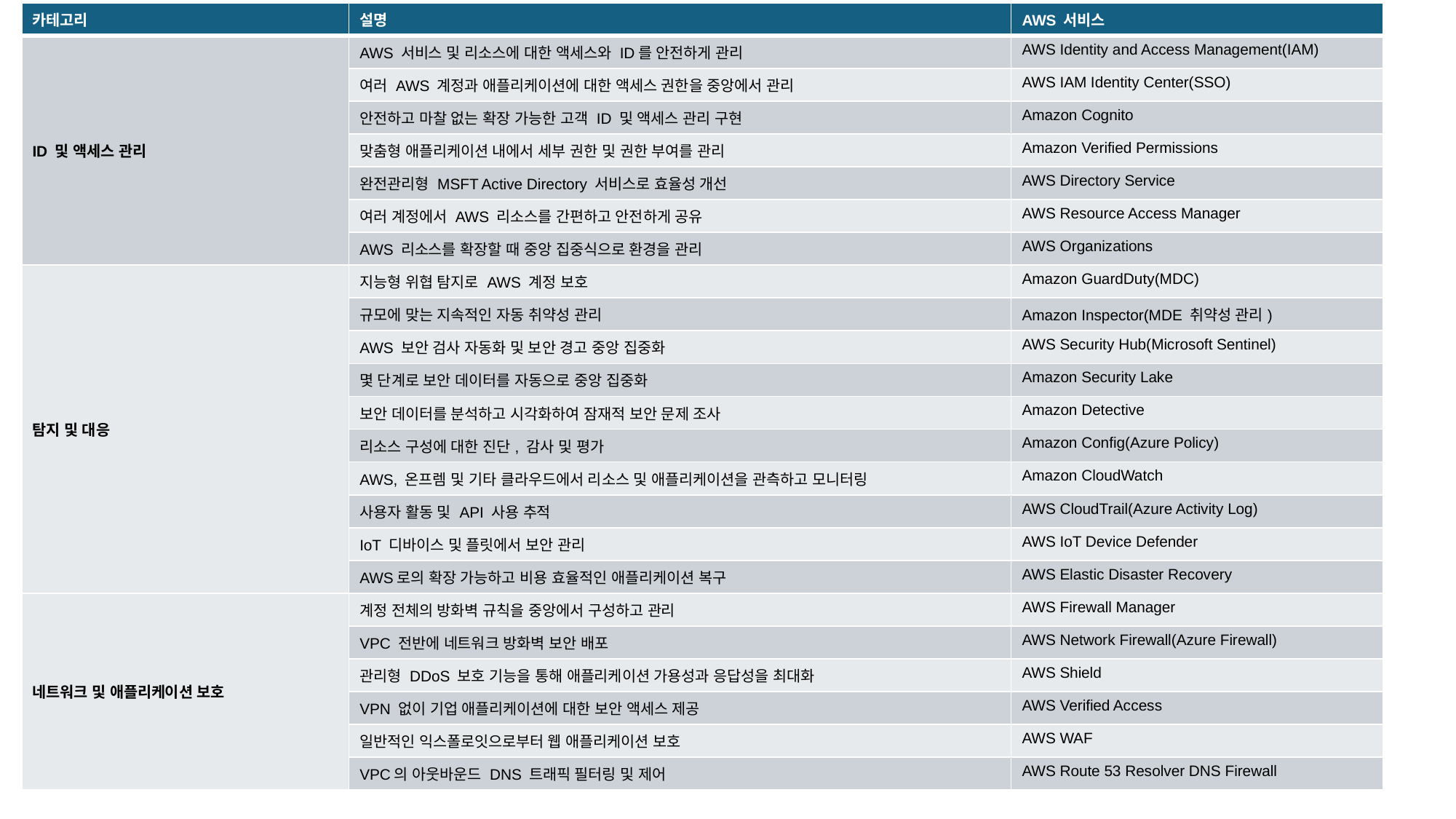

| 카테고리 | 설명 | AWS 서비스 |
| --- | --- | --- |
| ID 및 액세스 관리 | AWS 서비스 및 리소스에 대한 액세스와 ID를 안전하게 관리 | AWS Identity and Access Management(IAM) |
|  | 여러 AWS 계정과 애플리케이션에 대한 액세스 권한을 중앙에서 관리 | AWS IAM Identity Center(SSO) |
|  | 안전하고 마찰 없는 확장 가능한 고객 ID 및 액세스 관리 구현 | Amazon Cognito |
|  | 맞춤형 애플리케이션 내에서 세부 권한 및 권한 부여를 관리 | Amazon Verified Permissions |
|  | 완전관리형 MSFT Active Directory 서비스로 효율성 개선 | AWS Directory Service |
|  | 여러 계정에서 AWS 리소스를 간편하고 안전하게 공유 | AWS Resource Access Manager |
|  | AWS 리소스를 확장할 때 중앙 집중식으로 환경을 관리 | AWS Organizations |
| 탐지 및 대응 | 지능형 위협 탐지로 AWS 계정 보호 | Amazon GuardDuty(MDC) |
|  | 규모에 맞는 지속적인 자동 취약성 관리 | Amazon Inspector(MDE 취약성 관리) |
|  | AWS 보안 검사 자동화 및 보안 경고 중앙 집중화 | AWS Security Hub(Microsoft Sentinel) |
|  | 몇 단계로 보안 데이터를 자동으로 중앙 집중화 | Amazon Security Lake |
|  | 보안 데이터를 분석하고 시각화하여 잠재적 보안 문제 조사 | Amazon Detective |
|  | 리소스 구성에 대한 진단, 감사 및 평가 | Amazon Config(Azure Policy) |
|  | AWS, 온프렘 및 기타 클라우드에서 리소스 및 애플리케이션을 관측하고 모니터링 | Amazon CloudWatch |
|  | 사용자 활동 및 API 사용 추적 | AWS CloudTrail(Azure Activity Log) |
|  | IoT 디바이스 및 플릿에서 보안 관리 | AWS IoT Device Defender |
|  | AWS로의 확장 가능하고 비용 효율적인 애플리케이션 복구 | AWS Elastic Disaster Recovery |
| 네트워크 및 애플리케이션 보호 | 계정 전체의 방화벽 규칙을 중앙에서 구성하고 관리 | AWS Firewall Manager |
|  | VPC 전반에 네트워크 방화벽 보안 배포 | AWS Network Firewall(Azure Firewall) |
|  | 관리형 DDoS 보호 기능을 통해 애플리케이션 가용성과 응답성을 최대화 | AWS Shield |
|  | VPN 없이 기업 애플리케이션에 대한 보안 액세스 제공 | AWS Verified Access |
|  | 일반적인 익스폴로잇으로부터 웹 애플리케이션 보호 | AWS WAF |
|  | VPC의 아웃바운드 DNS 트래픽 필터링 및 제어 | AWS Route 53 Resolver DNS Firewall |